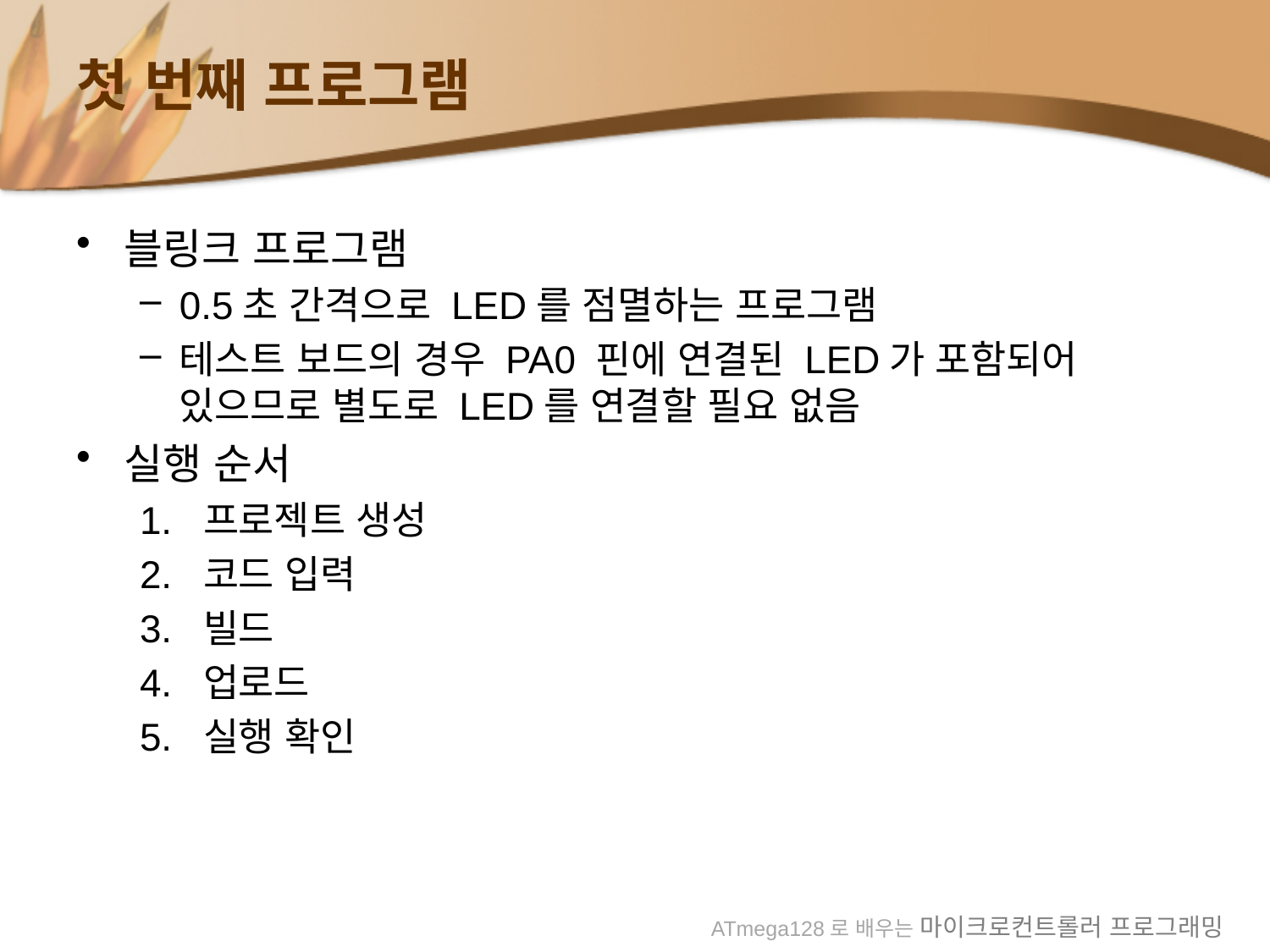

# 첫 번째 프로그램
블링크 프로그램
0.5초 간격으로 LED를 점멸하는 프로그램
테스트 보드의 경우 PA0 핀에 연결된 LED가 포함되어 있으므로 별도로 LED를 연결할 필요 없음
실행 순서
프로젝트 생성
코드 입력
빌드
업로드
실행 확인